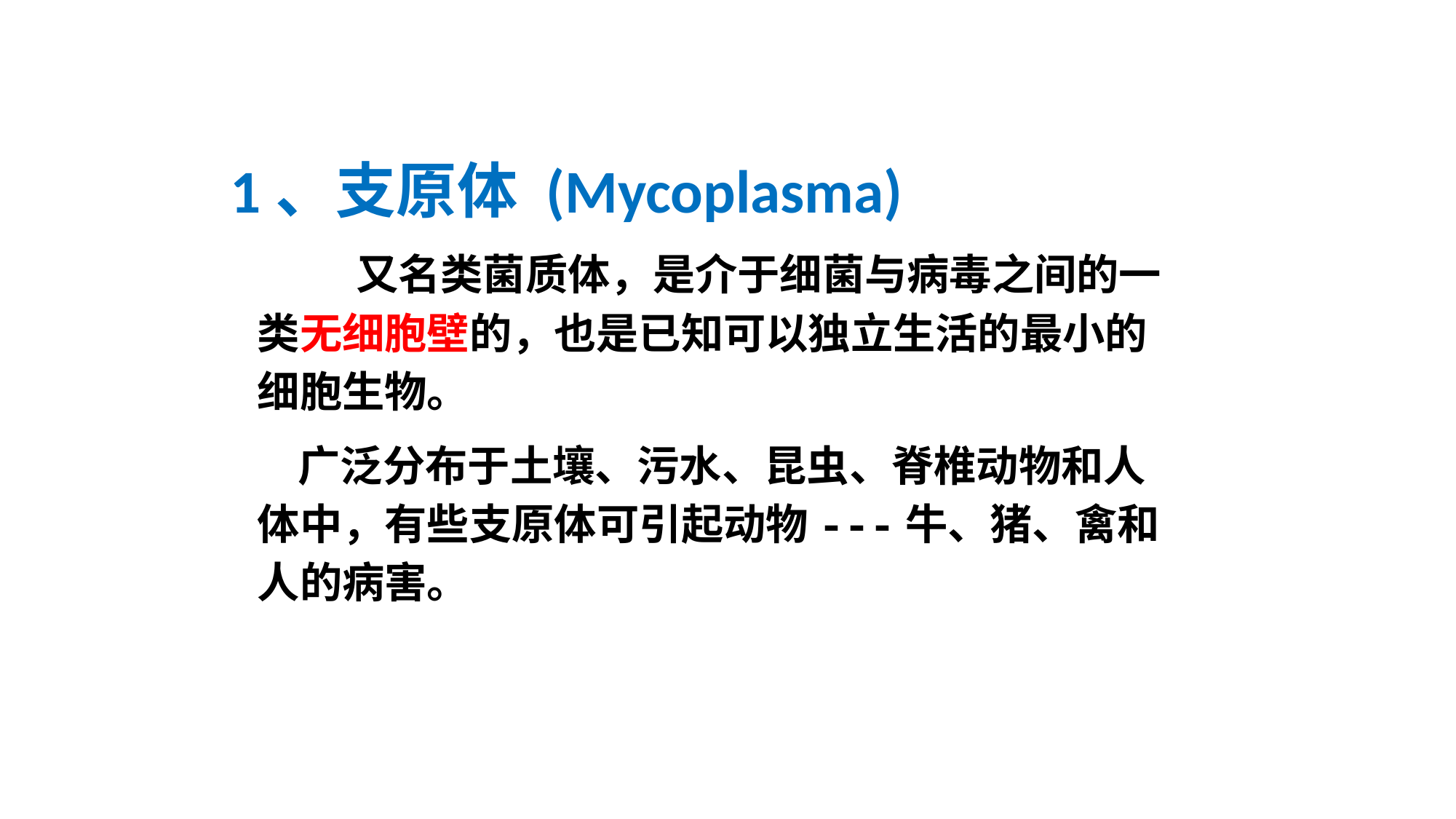

1、支原体 (Mycoplasma)
            又名类菌质体，是介于细菌与病毒之间的一类无细胞壁的，也是已知可以独立生活的最小的细胞生物。
      广泛分布于土壤、污水、昆虫、脊椎动物和人体中，有些支原体可引起动物---牛、猪、禽和人的病害。